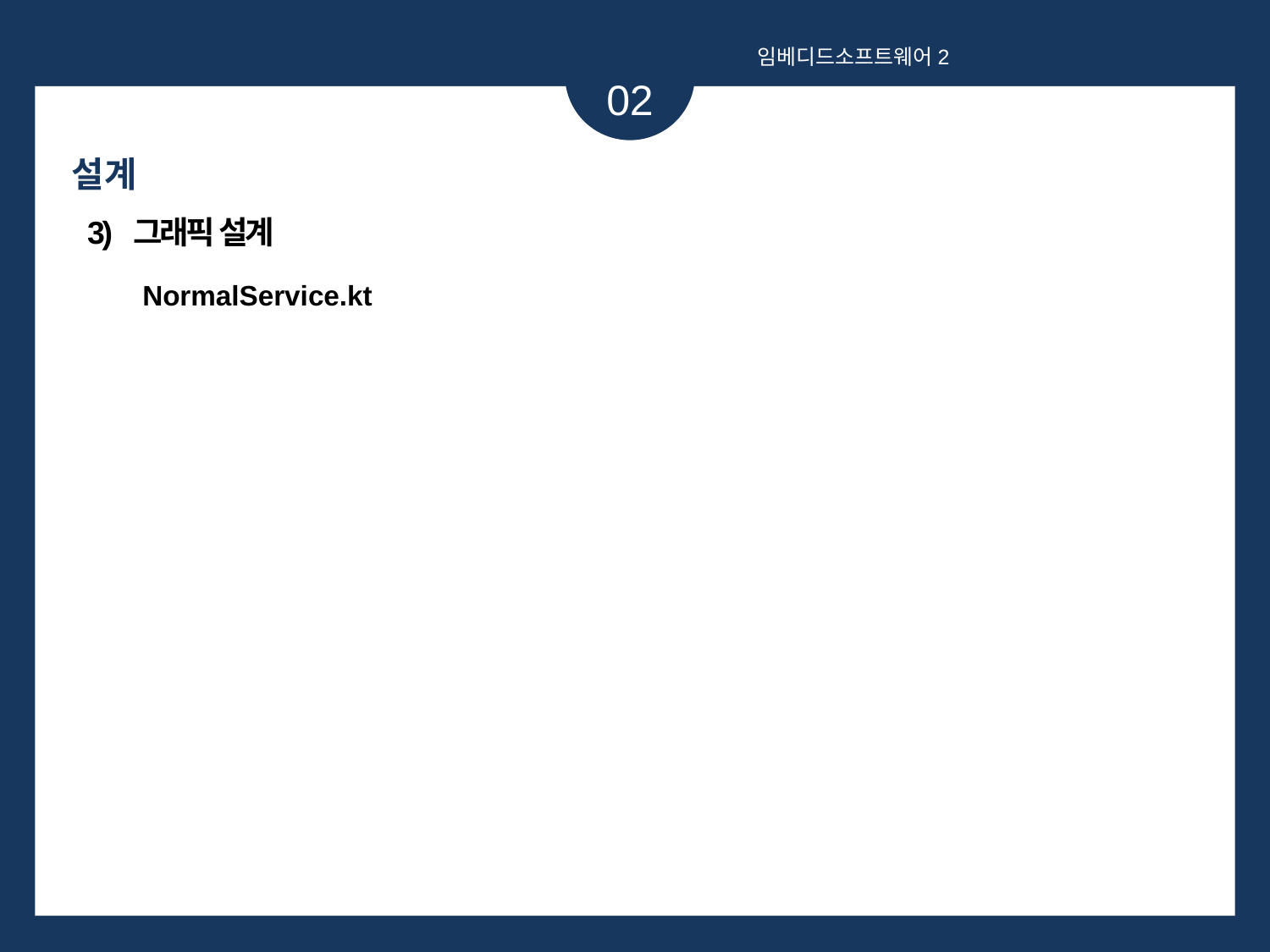

임베디드소프트웨어2
02

설계
3)  그래픽 설계
NormalService.kt